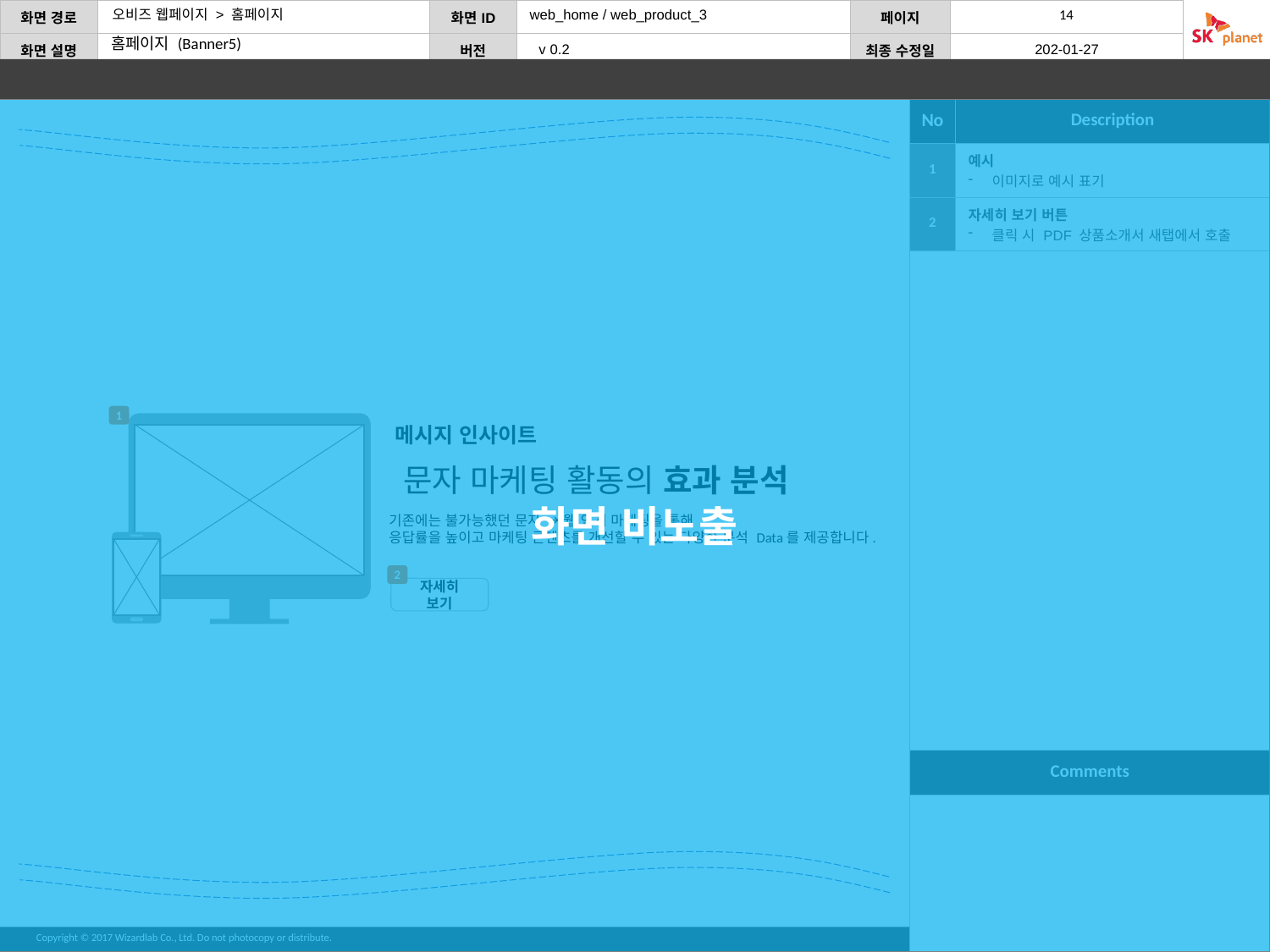

web_home / web_product_3
홈페이지 (Banner5)
화면 비노출

| 1 | 예시 이미지로 예시 표기 |
| --- | --- |
| 2 | 자세히 보기 버튼 클릭 시 PDF 상품소개서 새탭에서 호출 |
1

메시지 인사이트
문자 마케팅 활동의 효과 분석
기존에는 불가능했던 문자 → 웹 연계 마케팅을 통해
응답률을 높이고 마케팅 콘텐츠를 개선할 수 있는 다양한 분석 Data를 제공합니다.
자세히 보기
2